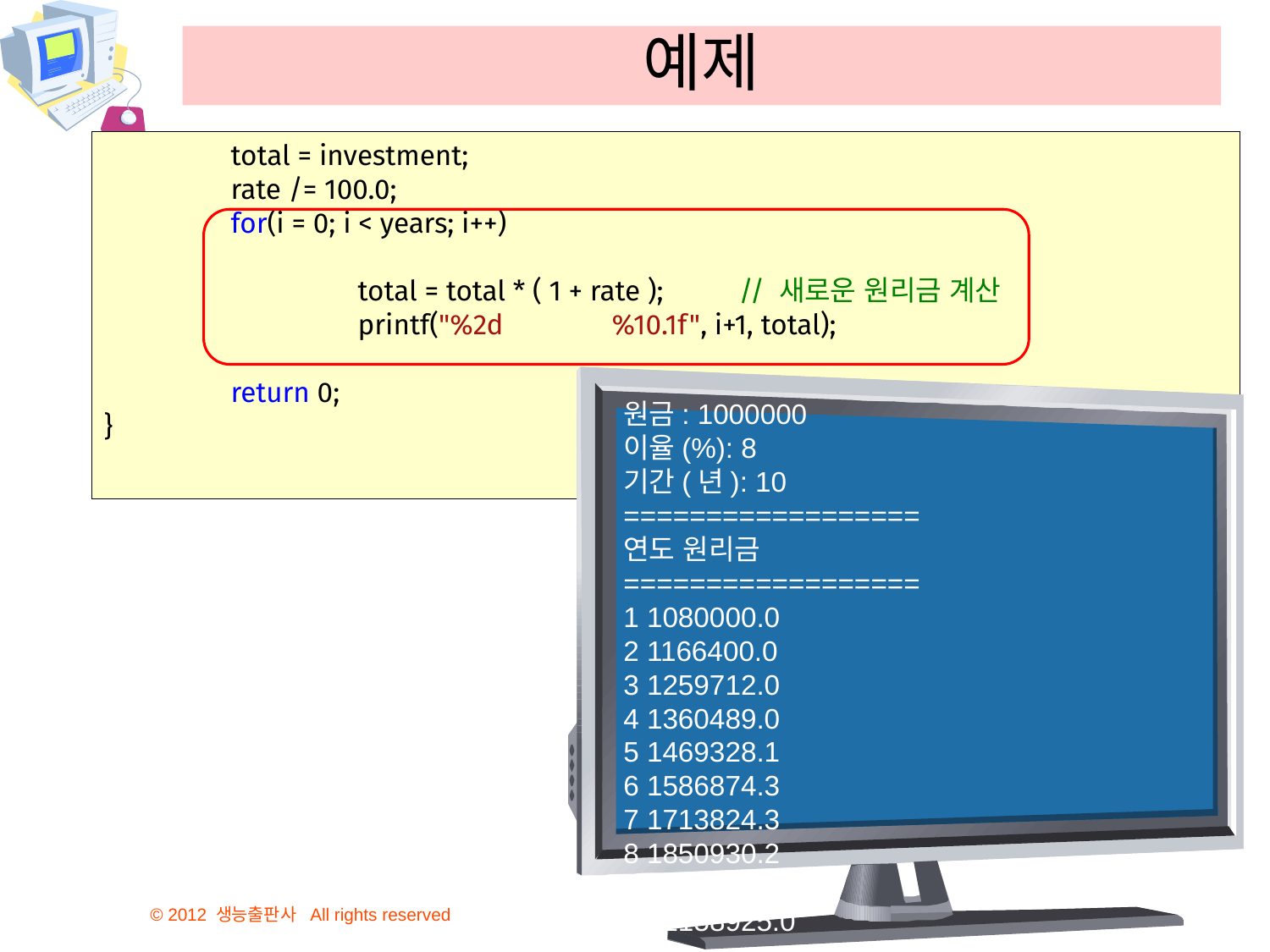

# 예제
	total = investment;
	rate /= 100.0;
	for(i = 0; i < years; i++)

		total = total * ( 1 + rate );	// 새로운 원리금 계산
		printf("%2d	%10.1f", i+1, total);

	return 0;
}

원금: 1000000
이율(%): 8
기간(년): 10
==================
연도 원리금
==================
1 1080000.0
2 1166400.0
3 1259712.0
4 1360489.0
5 1469328.1
6 1586874.3
7 1713824.3
8 1850930.2
9 1999004.6
10 2158925.0